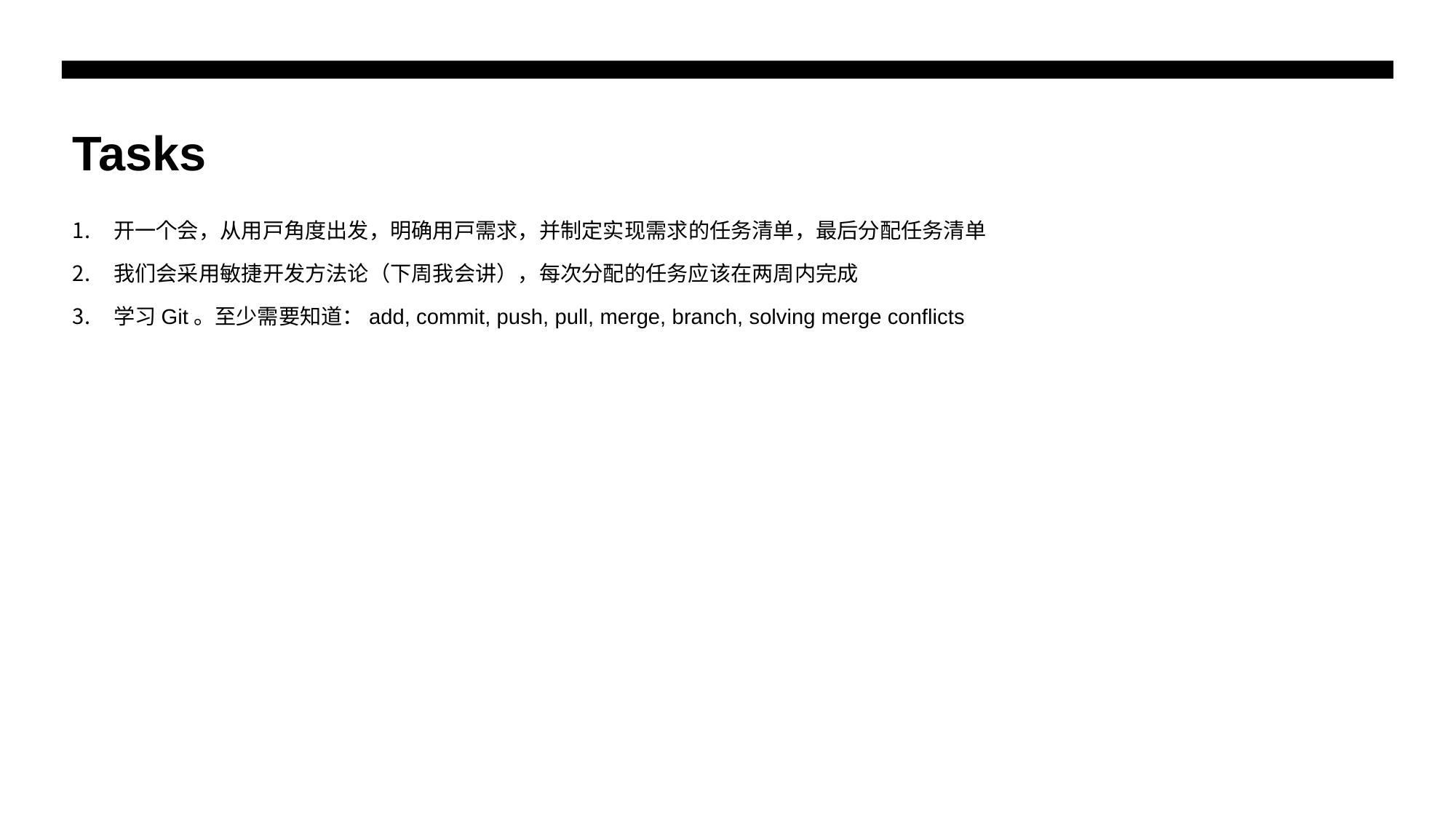

# Tasks
开一个会，从用户角度出发，明确用户需求，并制定实现需求的任务清单，最后分配任务清单
我们会采用敏捷开发方法论（下周我会讲），每次分配的任务应该在两周内完成
学习Git。至少需要知道：add, commit, push, pull, merge, branch, solving merge conflicts